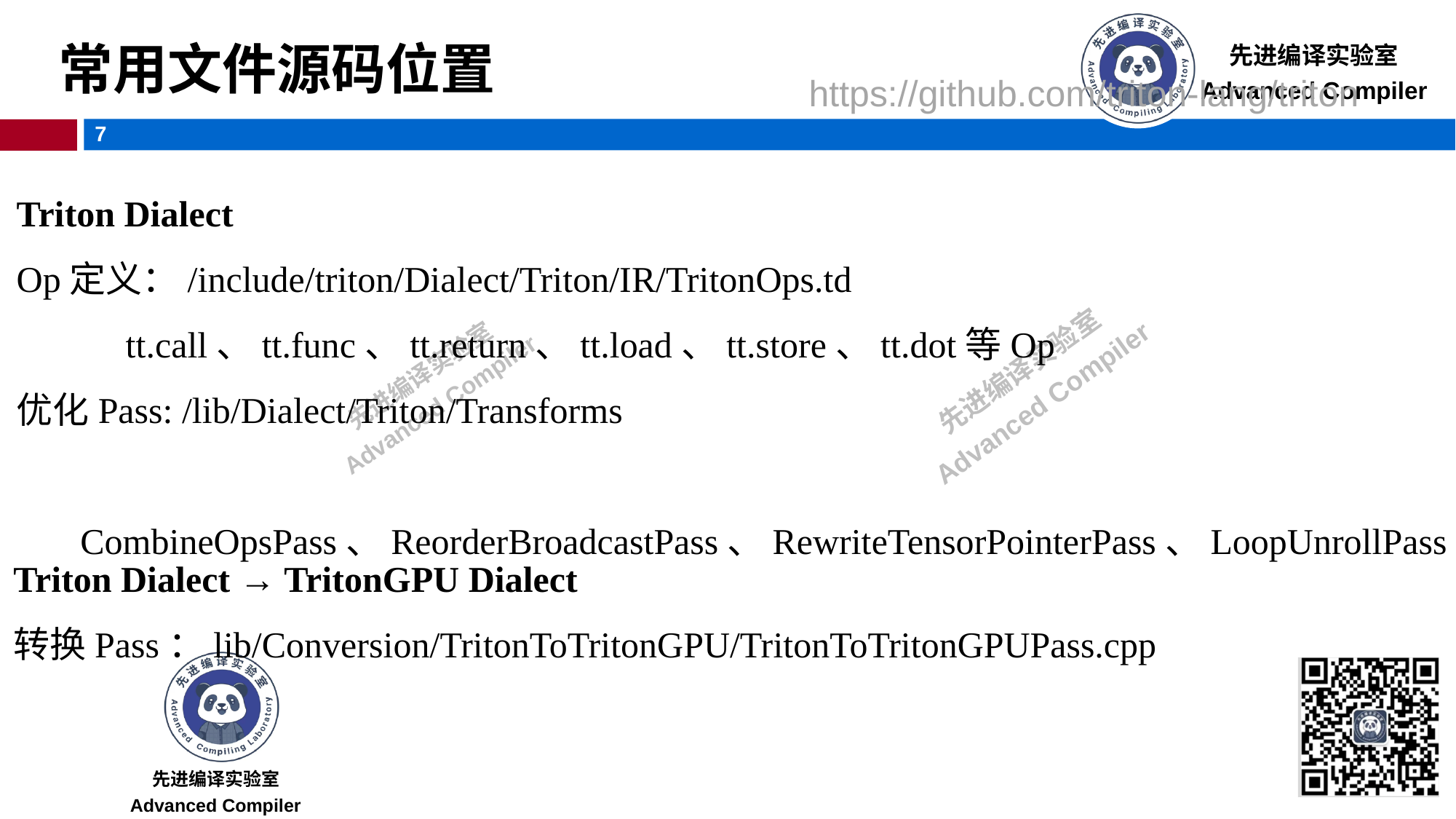

# 常用文件源码位置
https://github.com/triton-lang/triton
Triton Dialect
Op定义：/include/triton/Dialect/Triton/IR/TritonOps.td
	tt.call、tt.func、tt.return、tt.load、tt.store、tt.dot等Op
优化Pass: /lib/Dialect/Triton/Transforms
	CombineOpsPass、ReorderBroadcastPass、RewriteTensorPointerPass、LoopUnrollPass

Triton Dialect → TritonGPU Dialect
转换Pass：lib/Conversion/TritonToTritonGPU/TritonToTritonGPUPass.cpp